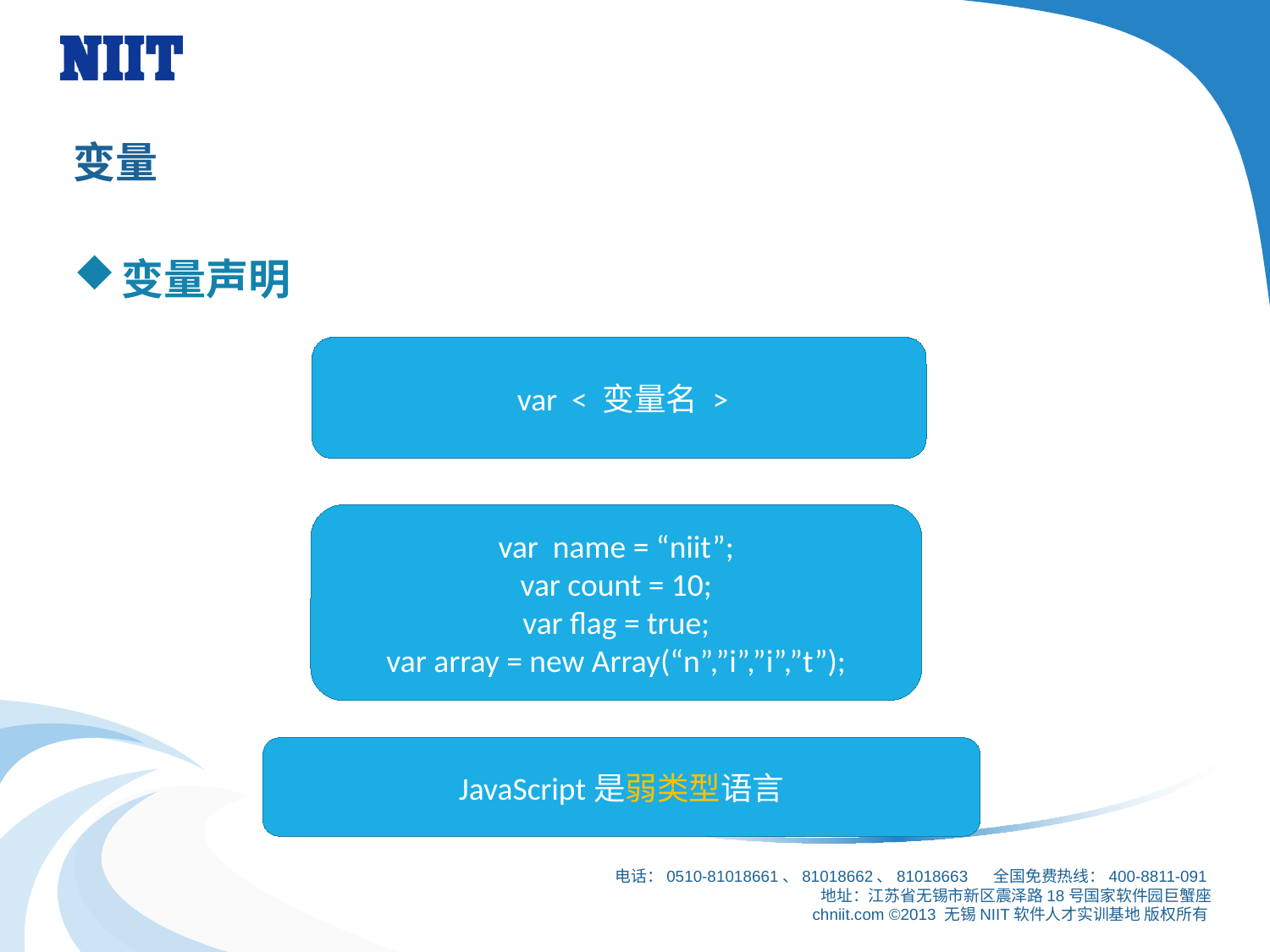

# 变量
变量声明

 var  < 变量名 >
var  name = “niit”;
var count = 10;
var flag = true;
var array = new Array(“n”,”i”,”i”,”t”);
JavaScript是弱类型语言